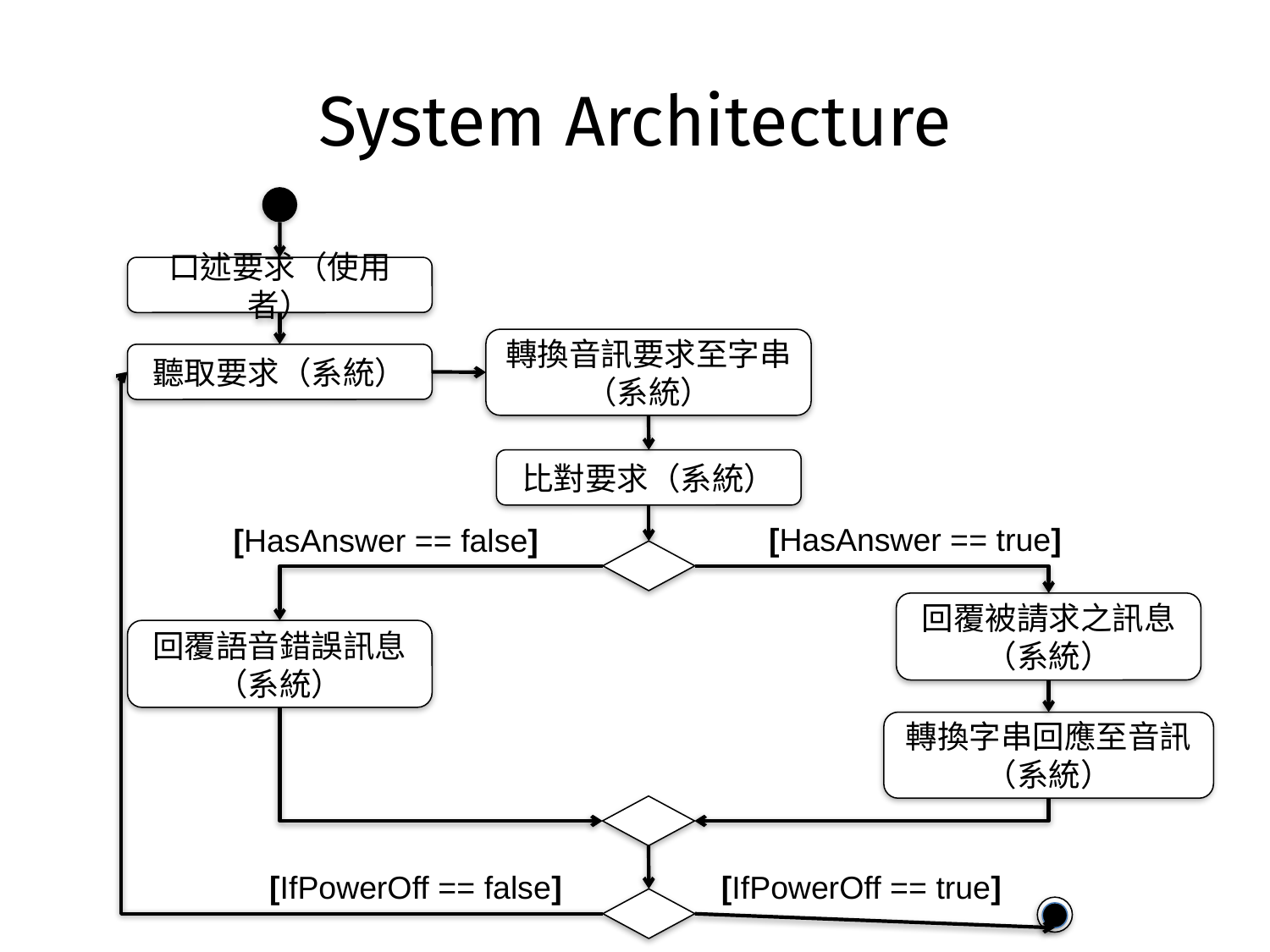

# System Architecture

口述要求（使用者）
轉換音訊要求至字串（系統）
聽取要求（系統）
比對要求（系統）
[HasAnswer == true]
[HasAnswer == false]

回覆被請求之訊息（系統）
回覆語音錯誤訊息（系統）
轉換字串回應至音訊（系統）

[IfPowerOff == false]
[IfPowerOff == true]